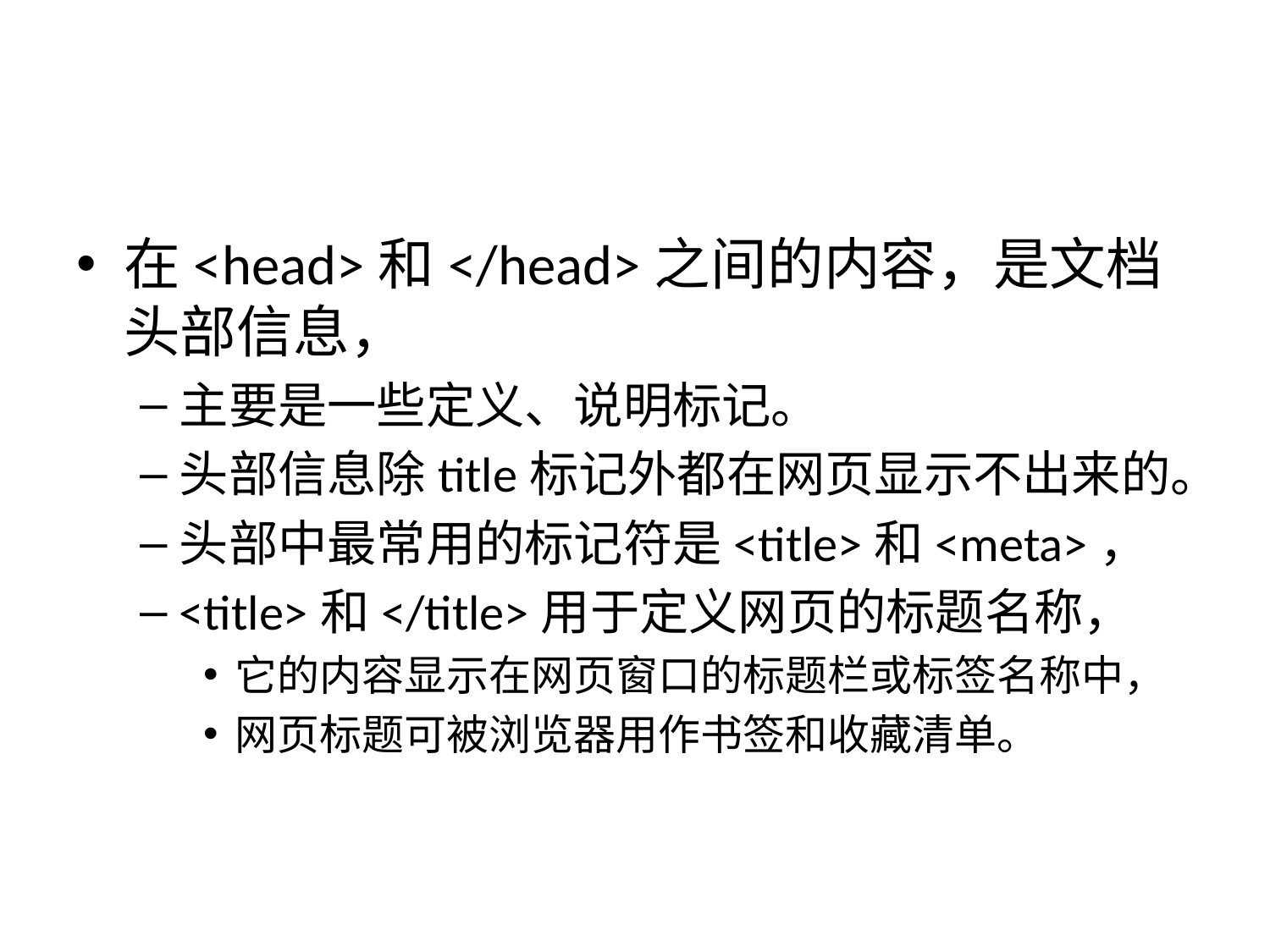

#
在<head>和</head>之间的内容，是文档头部信息，
主要是一些定义、说明标记。
头部信息除title标记外都在网页显示不出来的。
头部中最常用的标记符是<title>和<meta>，
<title>和</title>用于定义网页的标题名称，
它的内容显示在网页窗口的标题栏或标签名称中，
网页标题可被浏览器用作书签和收藏清单。